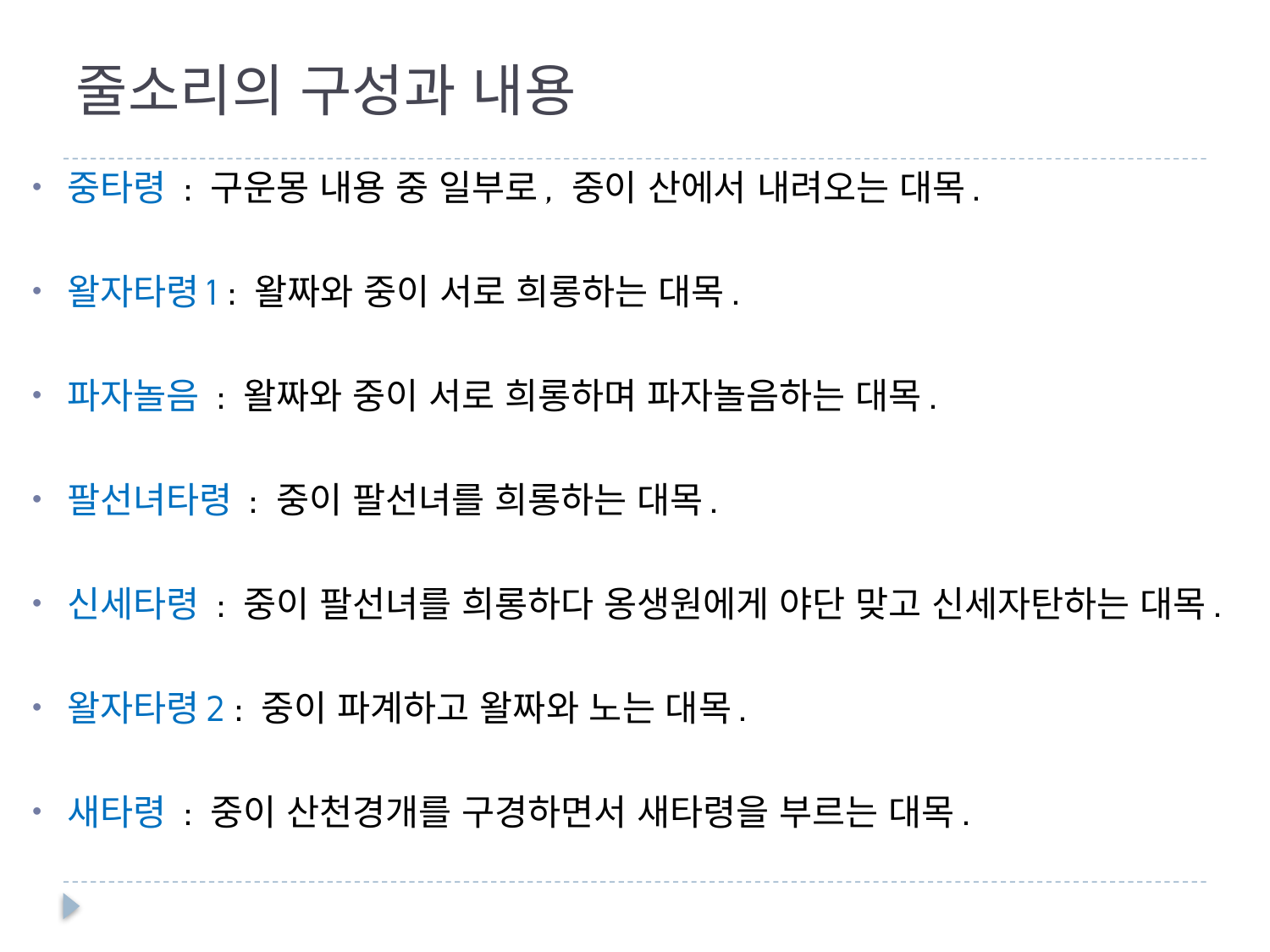

# 줄소리의 구성과 내용
중타령 : 구운몽 내용 중 일부로, 중이 산에서 내려오는 대목.

왈자타령1 : 왈짜와 중이 서로 희롱하는 대목.

파자놀음 : 왈짜와 중이 서로 희롱하며 파자놀음하는 대목.

팔선녀타령 : 중이 팔선녀를 희롱하는 대목.

신세타령 : 중이 팔선녀를 희롱하다 옹생원에게 야단 맞고 신세자탄하는 대목.

왈자타령2 : 중이 파계하고 왈짜와 노는 대목.

새타령 : 중이 산천경개를 구경하면서 새타령을 부르는 대목.